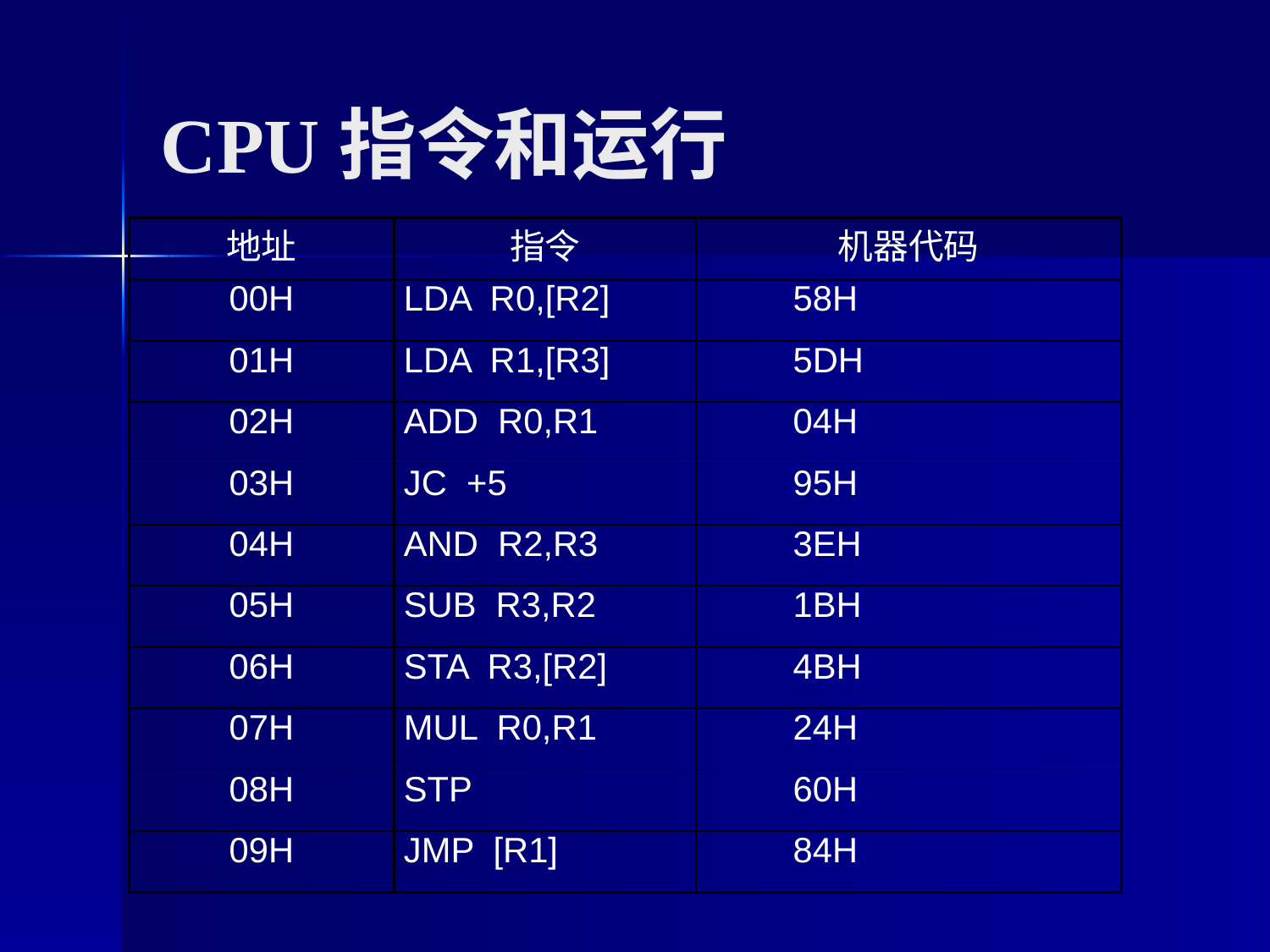

# CPU指令和运行
| 地址 | 指令 | 机器代码 |
| --- | --- | --- |
| 00H | LDA R0,[R2] | 58H |
| 01H | LDA R1,[R3] | 5DH |
| 02H | ADD R0,R1 | 04H |
| 03H | JC +5 | 95H |
| 04H | AND R2,R3 | 3EH |
| 05H | SUB R3,R2 | 1BH |
| 06H | STA R3,[R2] | 4BH |
| 07H | MUL R0,R1 | 24H |
| 08H | STP | 60H |
| 09H | JMP [R1] | 84H |